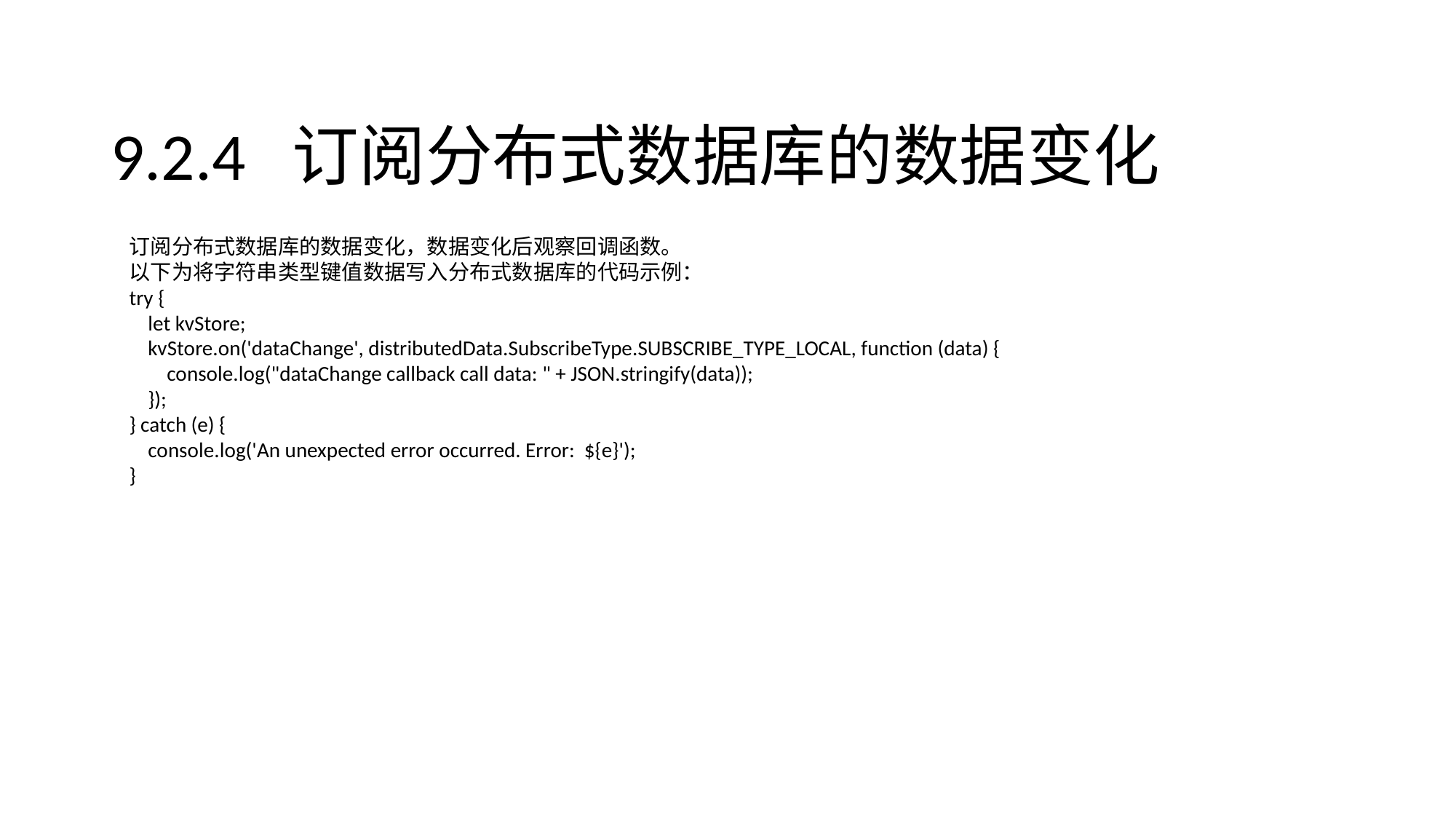

# 9.2.4  订阅分布式数据库的数据变化
订阅分布式数据库的数据变化，数据变化后观察回调函数。
以下为将字符串类型键值数据写入分布式数据库的代码示例：
try {
    let kvStore;
    kvStore.on('dataChange', distributedData.SubscribeType.SUBSCRIBE_TYPE_LOCAL, function (data) {
        console.log("dataChange callback call data: " + JSON.stringify(data));
    });
} catch (e) {
    console.log('An unexpected error occurred. Error:  ${e}');
}